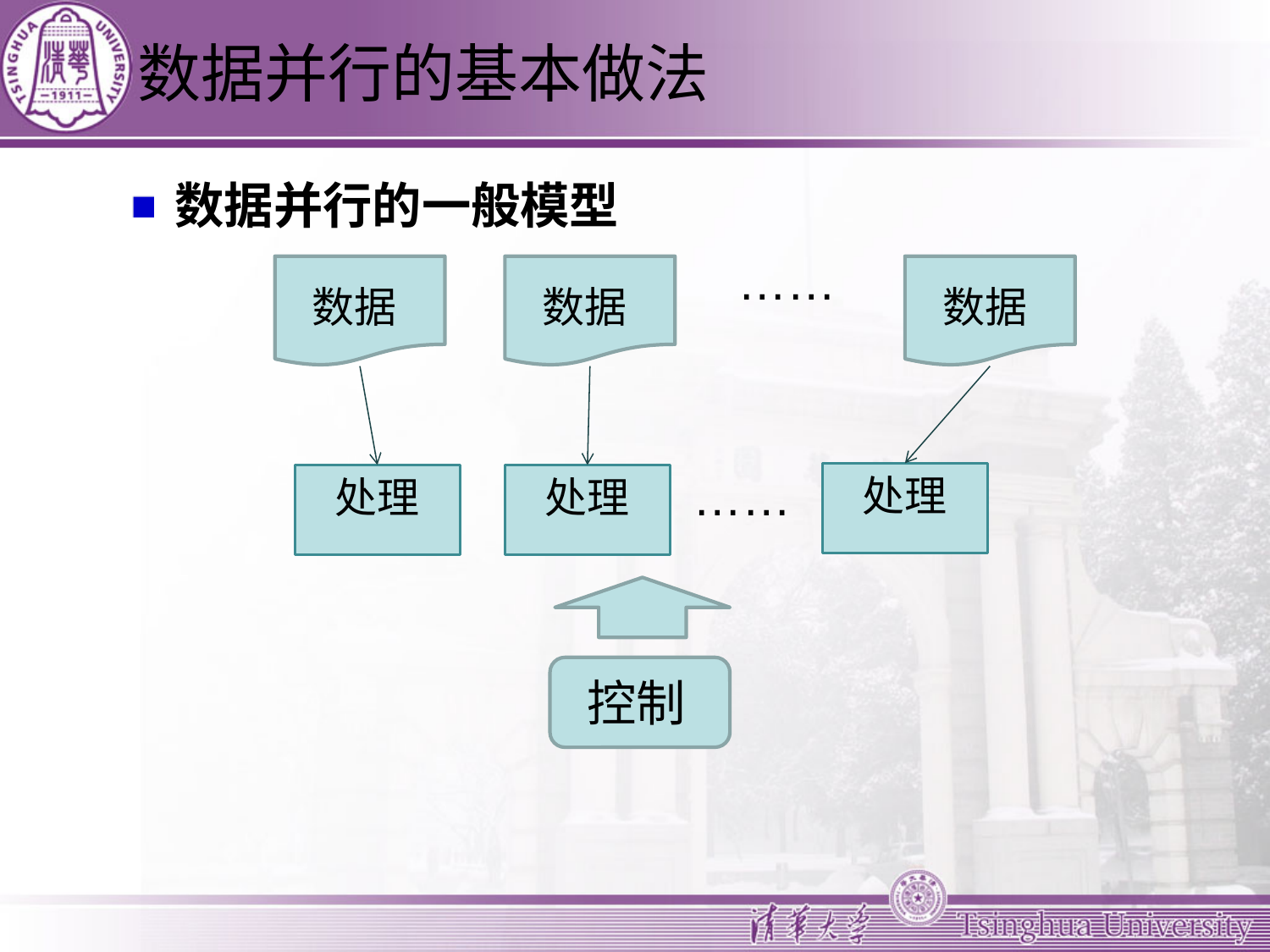

# 数据并行的基本做法
数据并行的一般模型
……

数据

数据

数据
……
处理
处理
处理

控制